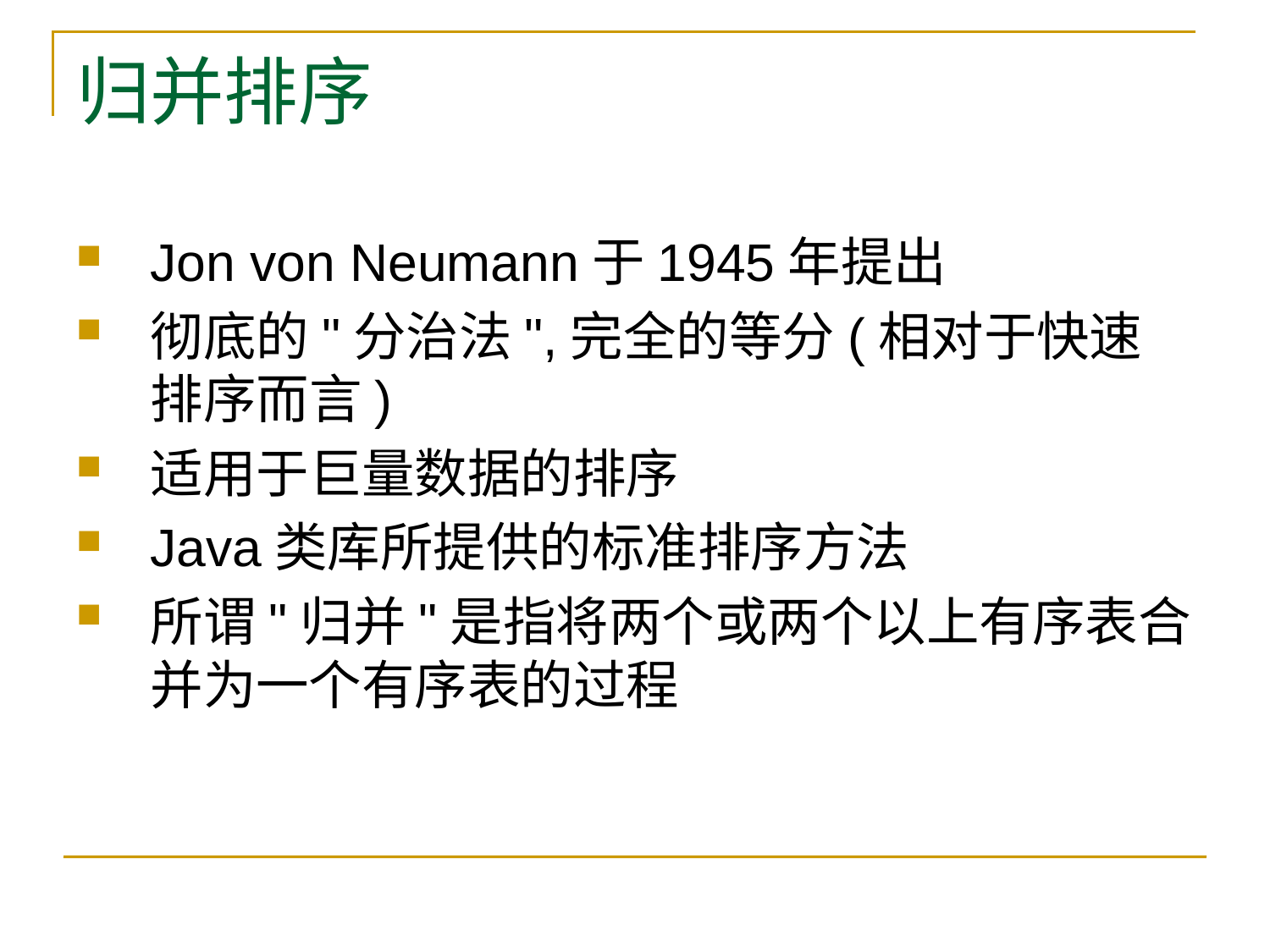

# 归并排序
Jon von Neumann于1945年提出
彻底的"分治法",完全的等分(相对于快速排序而言)
适用于巨量数据的排序
Java类库所提供的标准排序方法
所谓"归并"是指将两个或两个以上有序表合并为一个有序表的过程